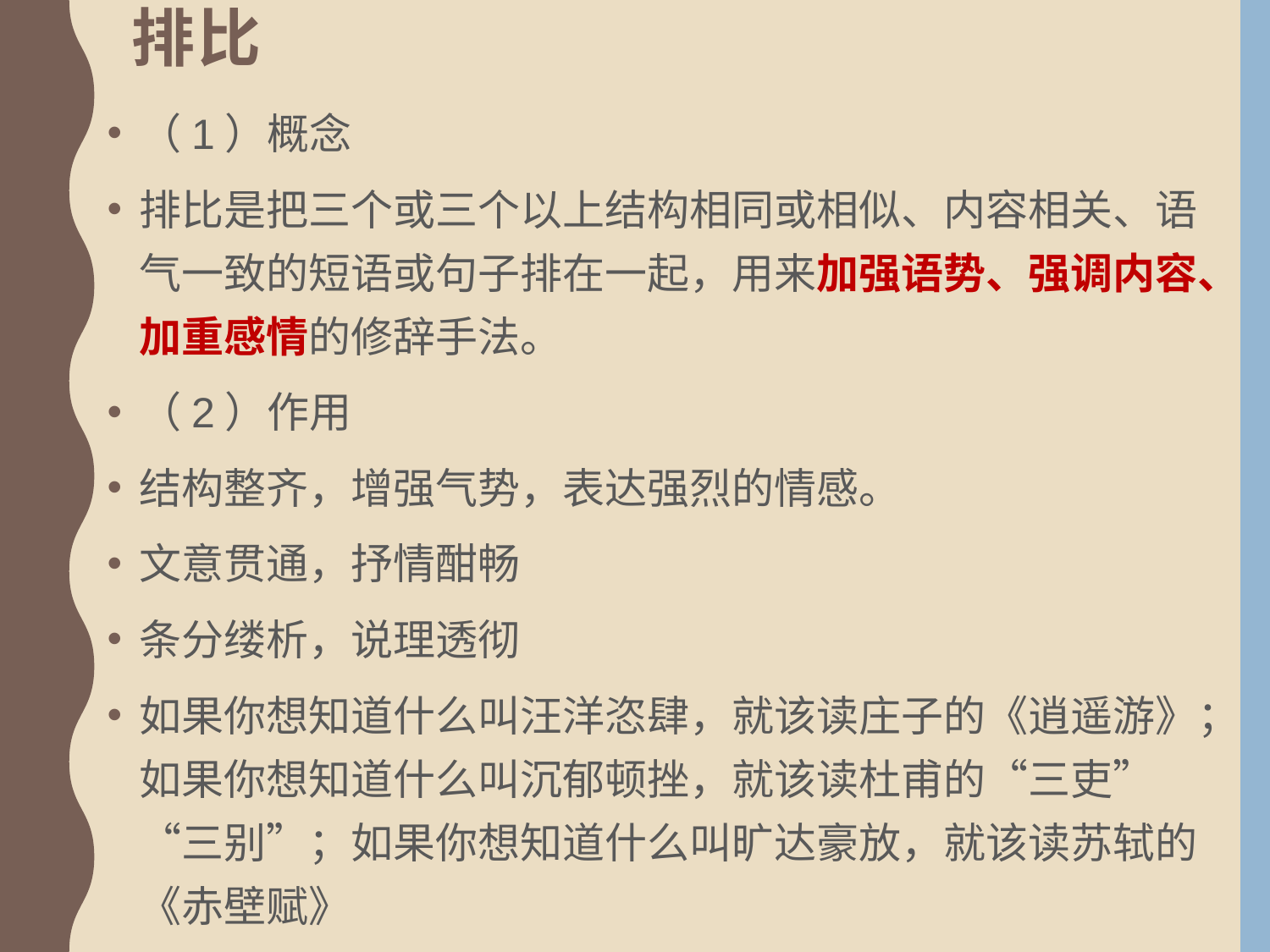

# 排比
（1）概念
排比是把三个或三个以上结构相同或相似、内容相关、语气一致的短语或句子排在一起，用来加强语势、强调内容、加重感情的修辞手法。
（2）作用
结构整齐，增强气势，表达强烈的情感。
文意贯通，抒情酣畅
条分缕析，说理透彻
如果你想知道什么叫汪洋恣肆，就该读庄子的《逍遥游》；如果你想知道什么叫沉郁顿挫，就该读杜甫的“三吏”“三别”；如果你想知道什么叫旷达豪放，就该读苏轼的《赤壁赋》